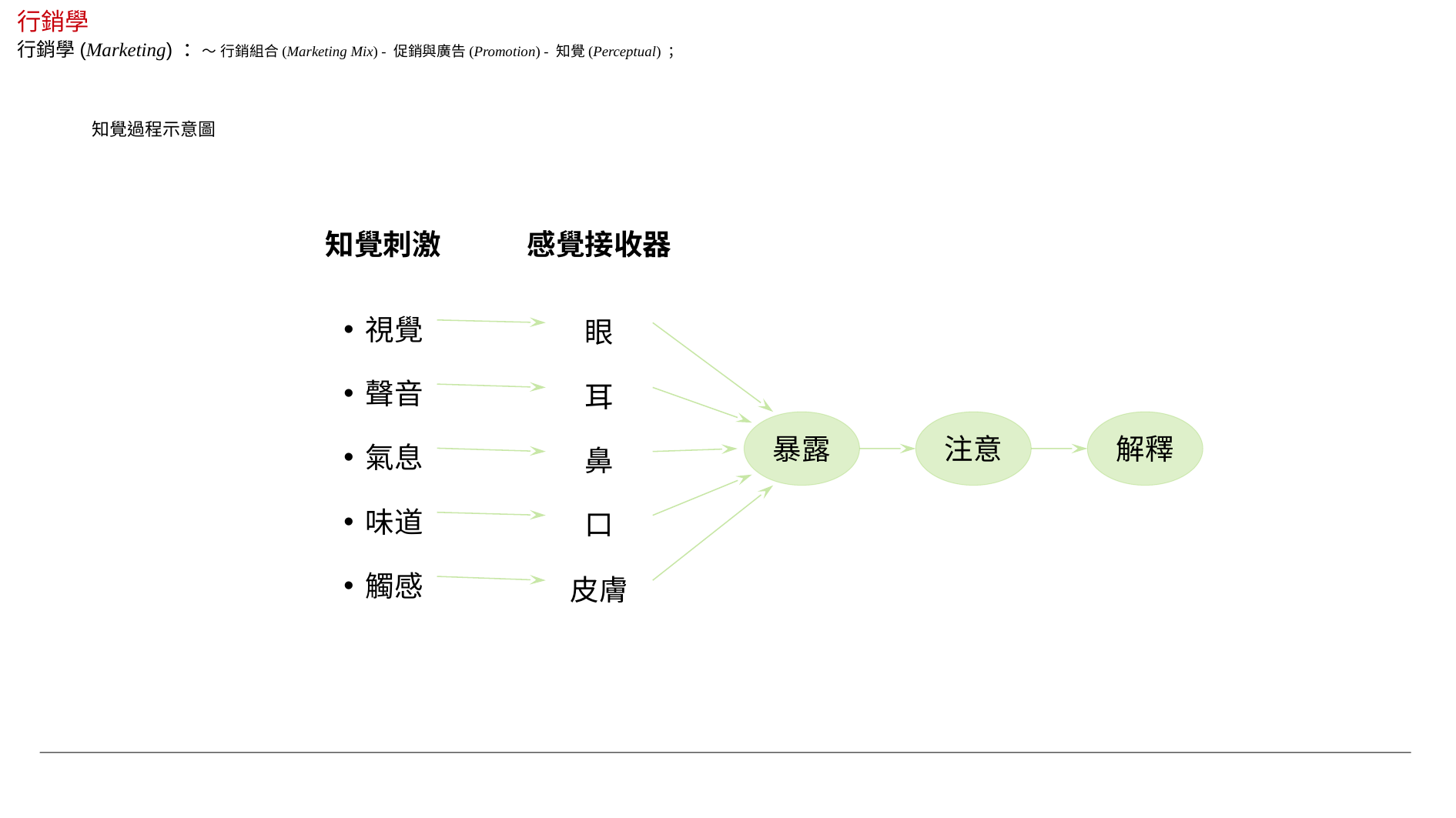

行銷學
行銷學(Marketing) ：～ 行銷組合(Marketing Mix) - 促銷與廣告(Promotion) - 知覺(Perceptual) ；
知覺過程示意圖
知覺刺激
感覺接收器
視覺
眼
聲音
耳
暴露
注意
解釋
氣息
鼻
味道
口
觸感
皮膚